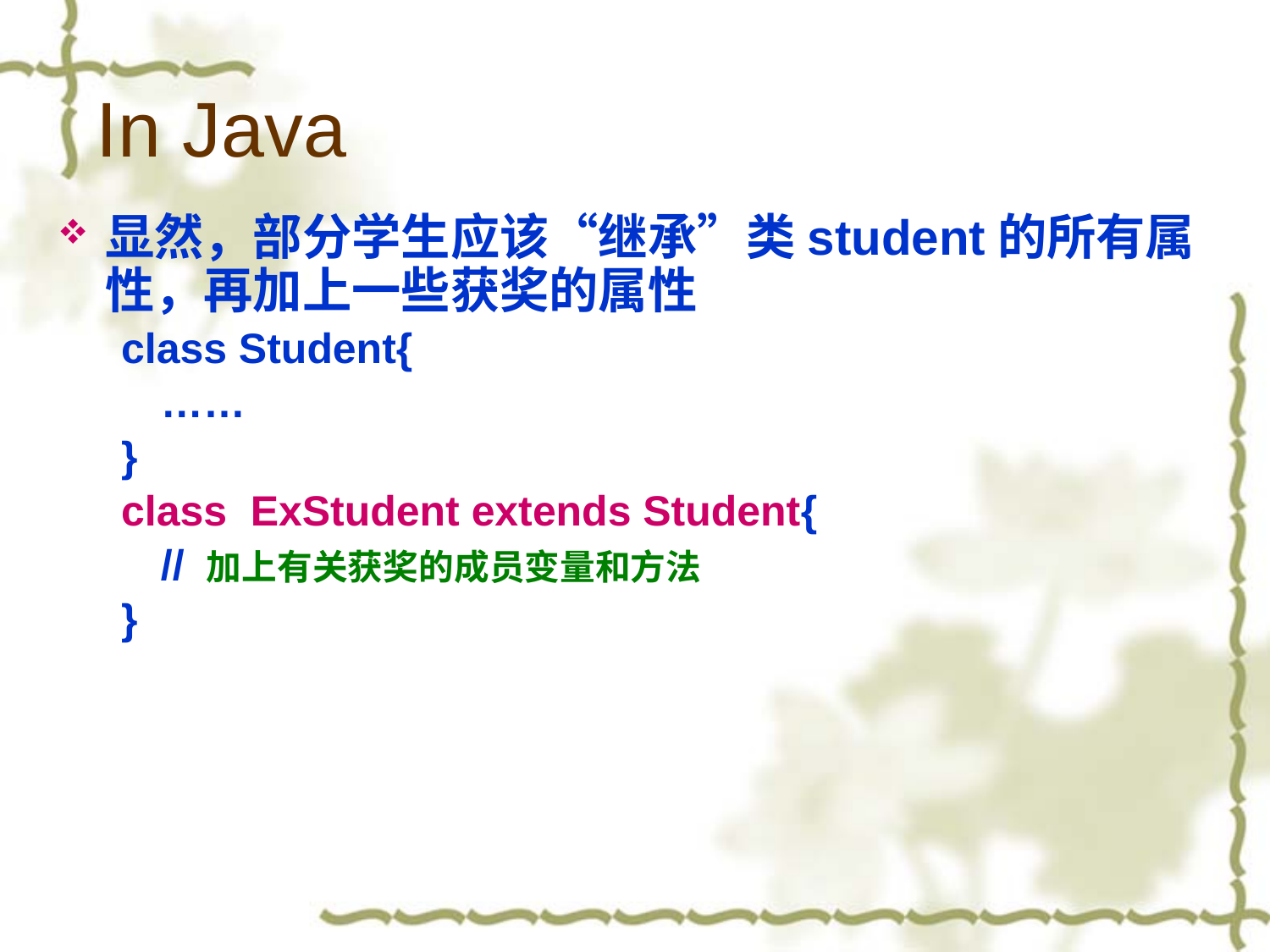

# In Java
显然，部分学生应该“继承”类student的所有属性，再加上一些获奖的属性
class Student{
	……
}
class  ExStudent extends Student{
	// 加上有关获奖的成员变量和方法
}